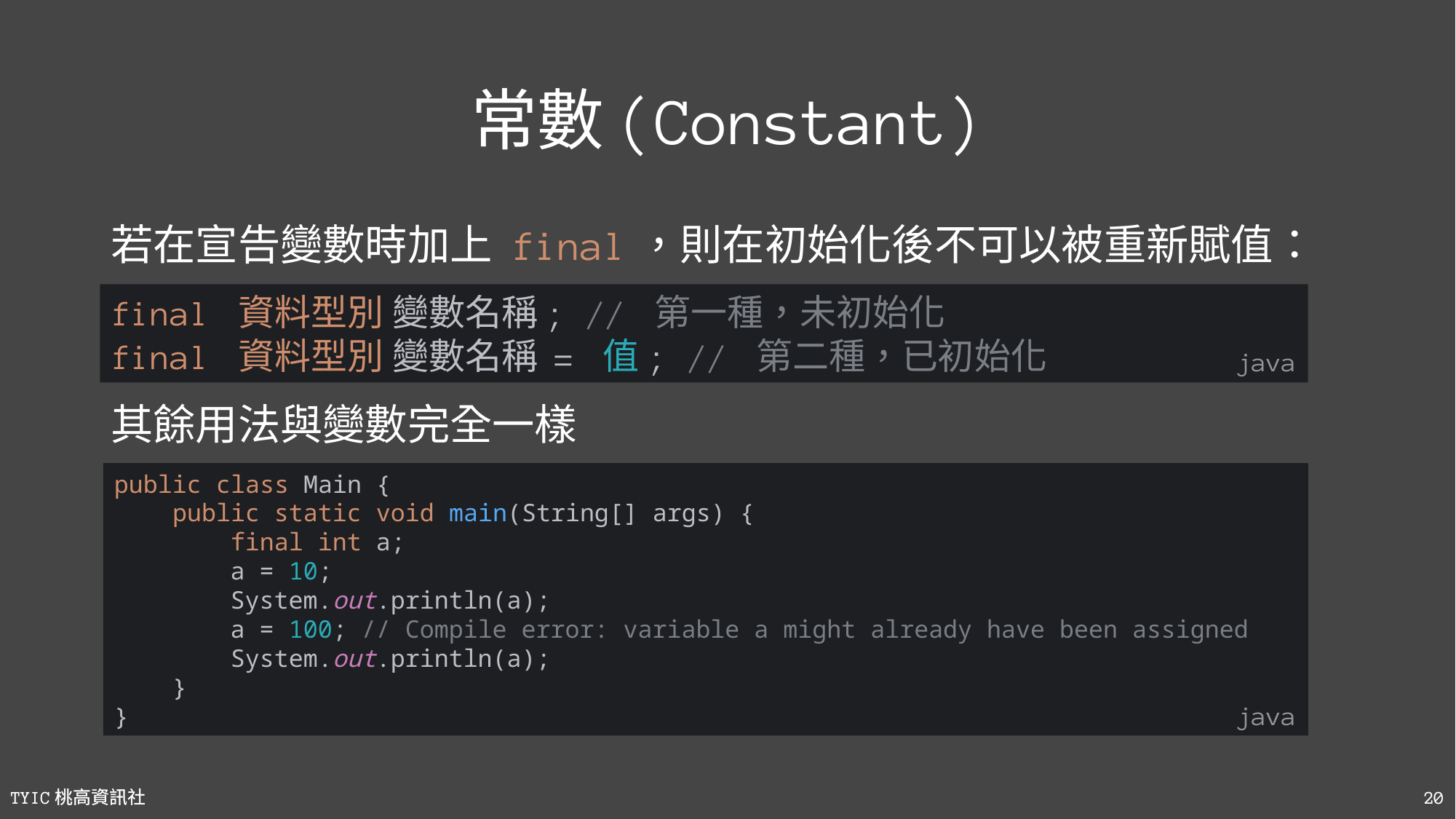

# 常數(Constant)
若在宣告變數時加上 final，則在初始化後不可以被重新賦值：
final 資料型別 變數名稱; // 第一種，未初始化
final 資料型別 變數名稱 = 值; // 第二種，已初始化
java
其餘用法與變數完全一樣
public class Main {
    public static void main(String[] args) {
        final int a;
        a = 10;
        System.out.println(a);
        a = 100; // Compile error: variable a might already have been assigned
        System.out.println(a);
    }
}
java